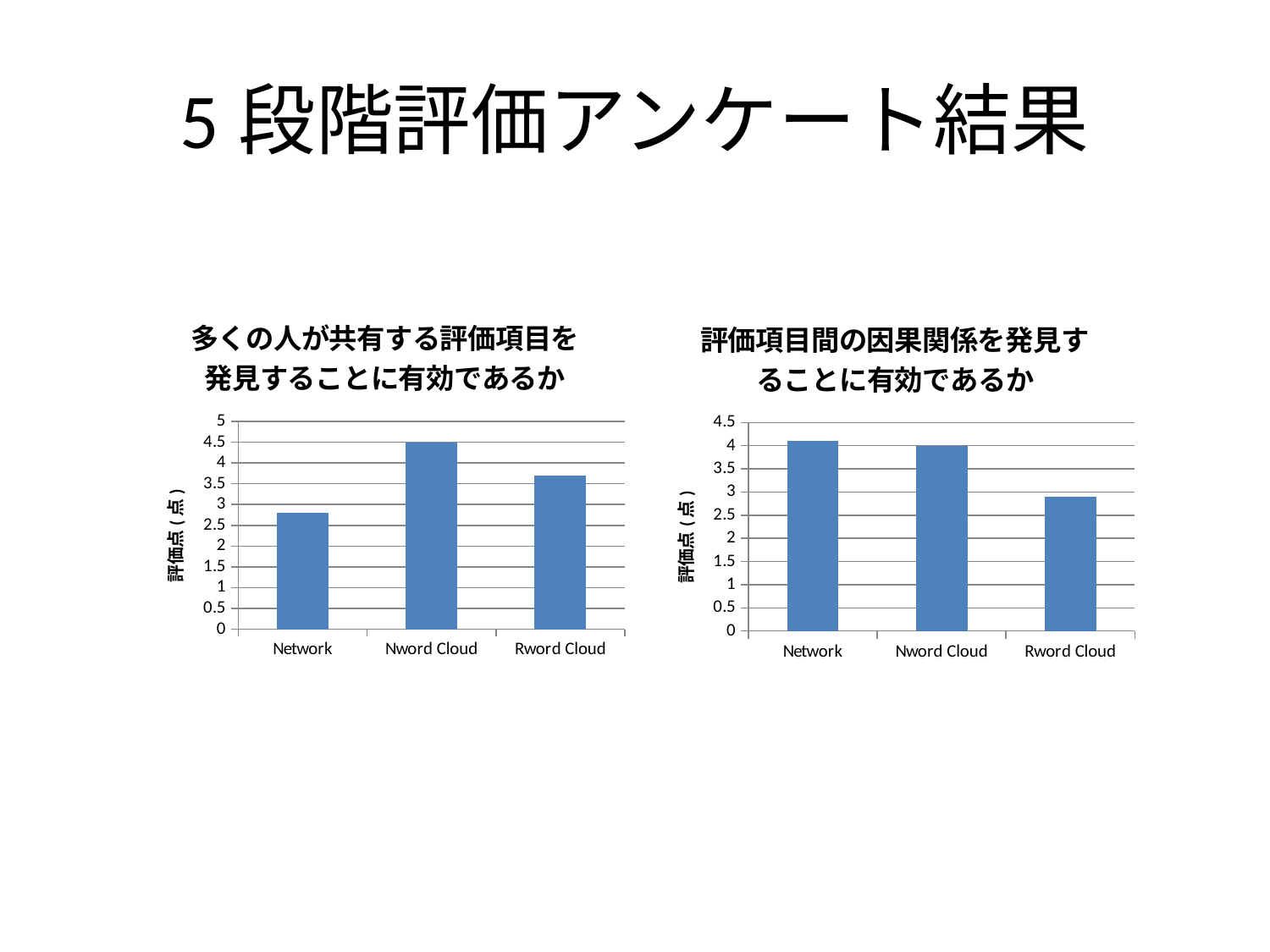

# 5段階評価アンケート結果

### Chart: 多くの人が共有する評価項目を発見することに有効であるか

| Category |  |
|---|---|
| Network | 2.8 |
| Nword Cloud | 4.5 |
| Rword Cloud | 3.7 |

### Chart: 評価項目間の因果関係を発見することに有効であるか

| Category |  |
|---|---|
| Network | 4.1 |
| Nword Cloud | 4.0 |
| Rword Cloud | 2.9 |

### Chart: 新しい発見や仮説構築につながる示唆が得られそうか

| Category |  |
|---|---|
| Network | 3.7 |
| Nword Cloud | 3.5 |
| Rword Cloud | 3.0 |